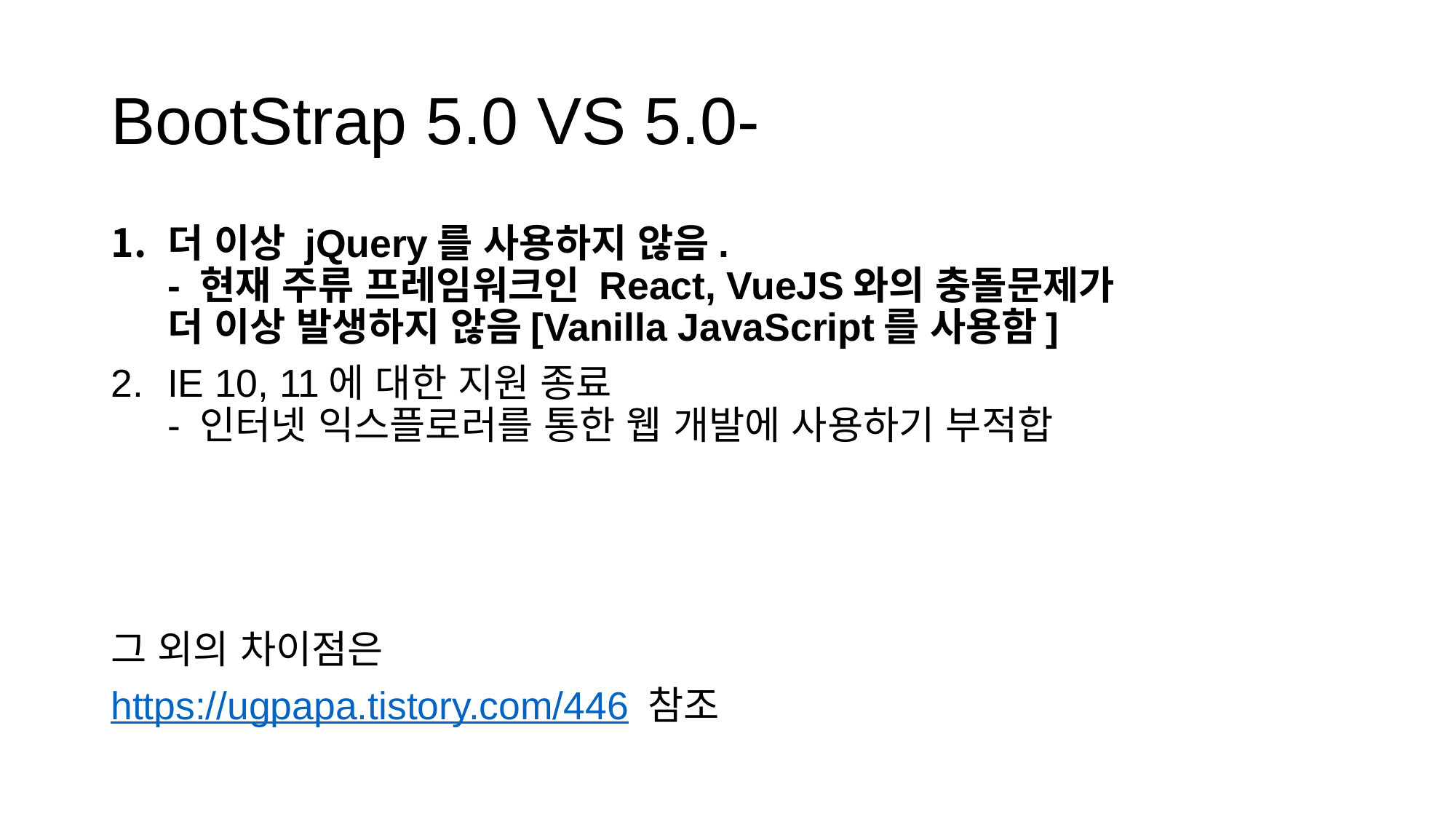

# BootStrap 5.0 VS 5.0-
더 이상 jQuery를 사용하지 않음.
- 현재 주류 프레임워크인 React, VueJS와의 충돌문제가
더 이상 발생하지 않음[Vanilla JavaScript를 사용함]
IE 10, 11에 대한 지원 종료
- 인터넷 익스플로러를 통한 웹 개발에 사용하기 부적합

그 외의 차이점은
https://ugpapa.tistory.com/446 참조